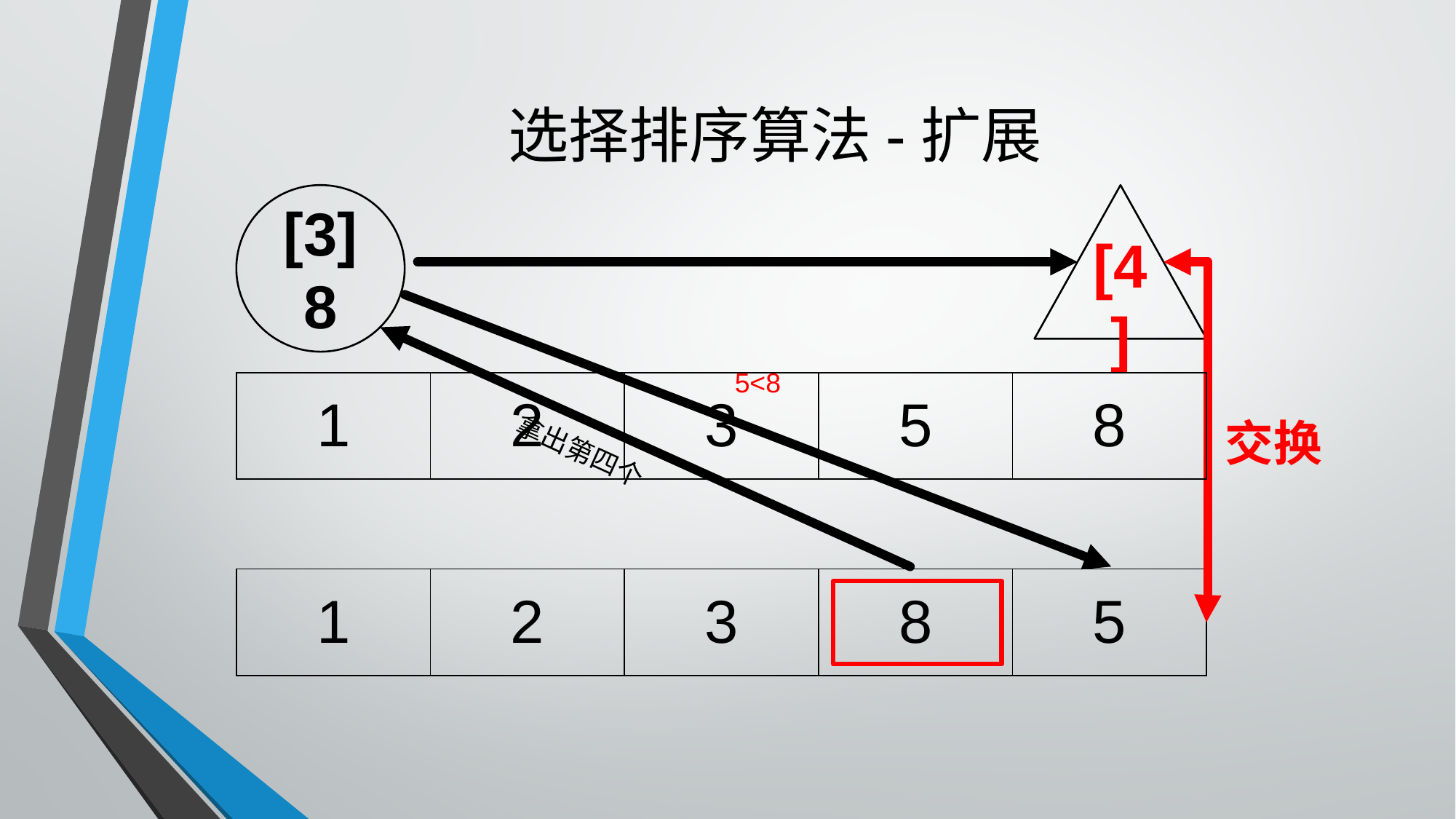

# 选择排序算法-扩展
[3]8
[4]
5<8
拿出第四个
| 1 | 2 | 3 | 5 | 8 |
| --- | --- | --- | --- | --- |
交换
| 1 | 2 | 3 | 8 | 5 |
| --- | --- | --- | --- | --- |